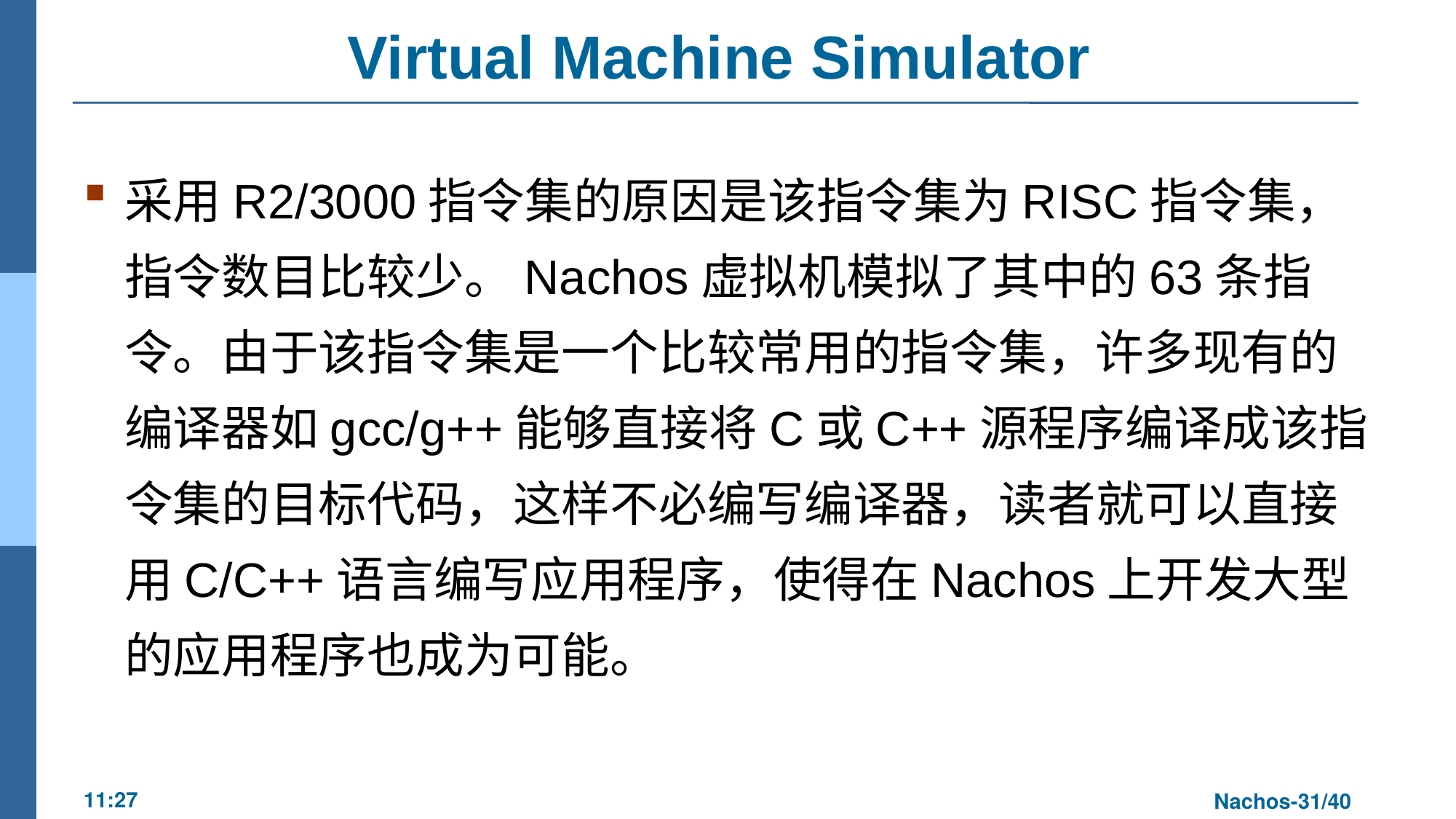

# Virtual Machine Simulator
采用R2/3000指令集的原因是该指令集为RISC指令集，指令数目比较少。Nachos虚拟机模拟了其中的63条指令。由于该指令集是一个比较常用的指令集，许多现有的编译器如gcc/g++能够直接将C或C++源程序编译成该指令集的目标代码，这样不必编写编译器，读者就可以直接用C/C++语言编写应用程序，使得在Nachos上开发大型的应用程序也成为可能。